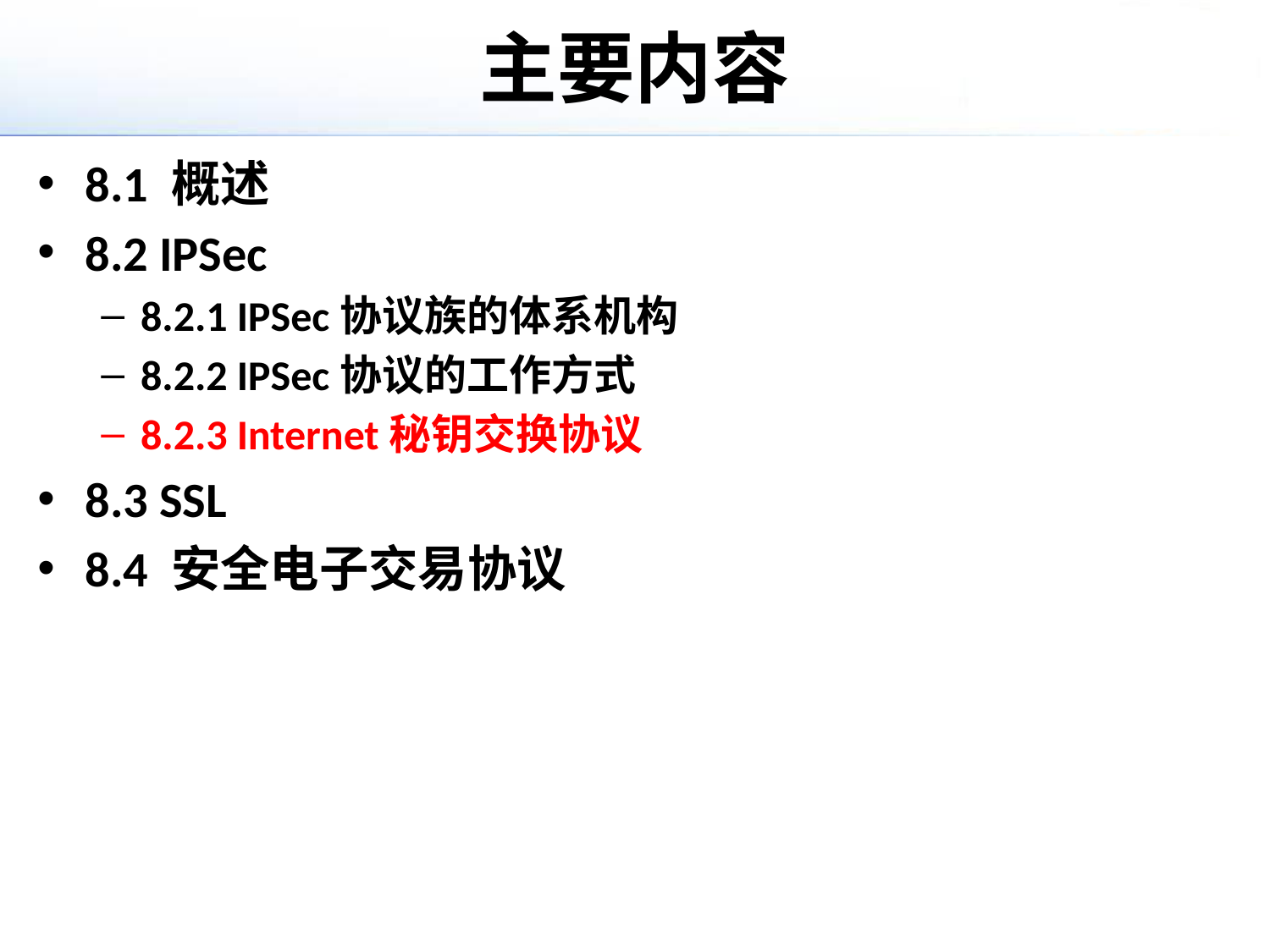

# 主要内容
8.1 概述
8.2 IPSec
8.2.1 IPSec协议族的体系机构
8.2.2 IPSec协议的工作方式
8.2.3 Internet秘钥交换协议
8.3 SSL
8.4 安全电子交易协议